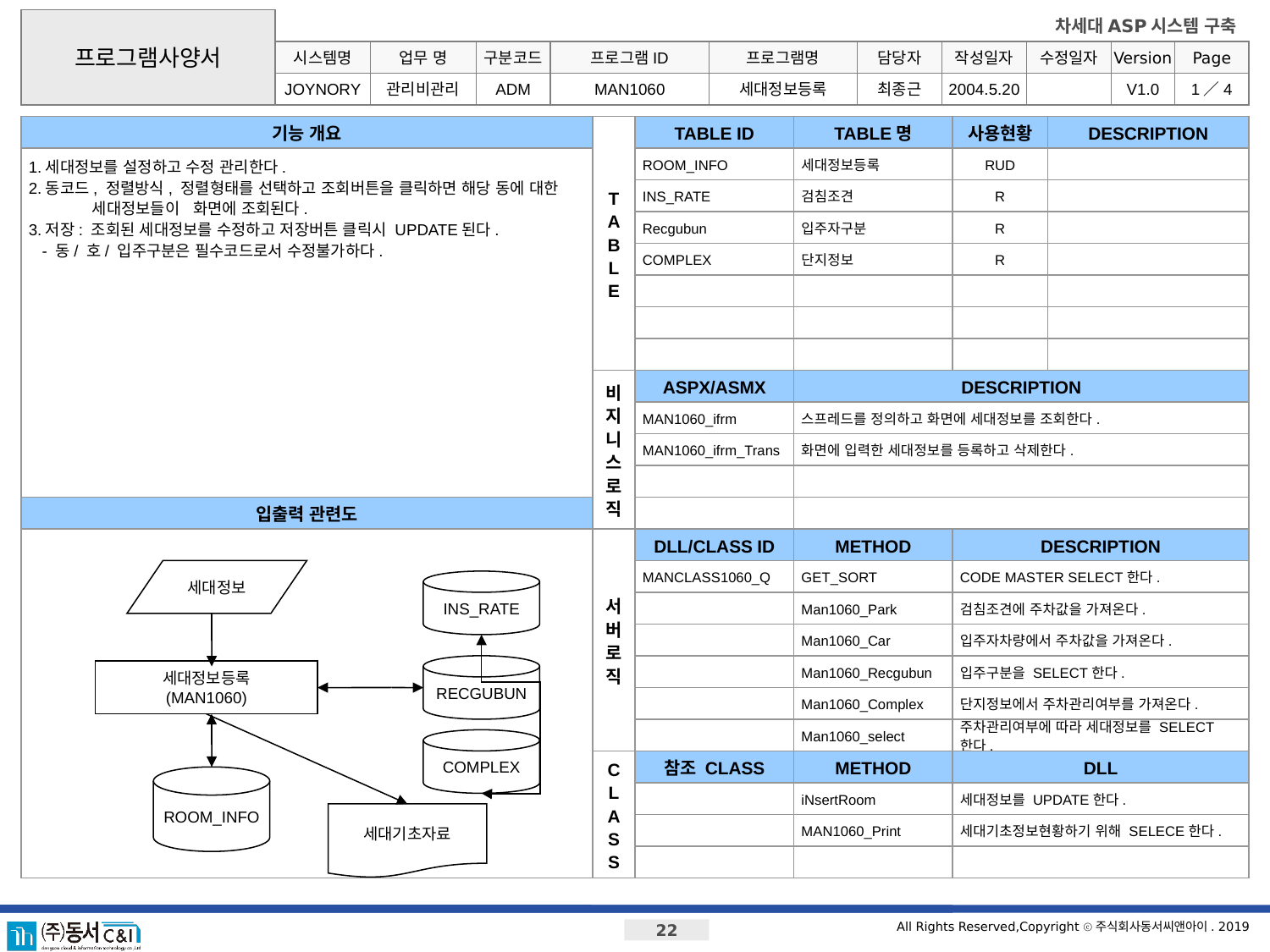

프로그램사양서
시스템명
업무 명
구분코드
프로그램ID
프로그램명
JOYNORY
관리비관리
ADM
MAN1060
세대정보등록
최종근
2004.5.20

V1.0
1／4
기능 개요
T
A
B
L
E
TABLE ID
TABLE명
사용현황
DESCRIPTION
1.세대정보를 설정하고 수정 관리한다.
2.동코드, 정렬방식, 정렬형태를 선택하고 조회버튼을 클릭하면 해당 동에 대한 세대정보들이   화면에 조회된다.
3.저장: 조회된 세대정보를 수정하고 저장버튼 클릭시 UPDATE된다.
   - 동/ 호/ 입주구분은 필수코드로서 수정불가하다.

ROOM_INFO
세대정보등록
RUD

INS_RATE
검침조견
R

Recgubun
입주자구분
R

COMPLEX
단지정보
R

비지니스로직
ASPX/ASMX
DESCRIPTION
MAN1060_ifrm
스프레드를 정의하고 화면에 세대정보를 조회한다.
MAN1060_ifrm_Trans
화면에 입력한 세대정보를 등록하고 삭제한다.

입출력 관련도

서버로직
DLL/CLASS ID
METHOD
DESCRIPTION
세대정보
MANCLASS1060_Q
GET_SORT
CODE MASTER SELECT한다.
INS_RATE

Man1060_Park
검침조견에 주차값을 가져온다.

Man1060_Car
입주자차량에서 주차값을 가져온다.
RECGUBUN

Man1060_Recgubun
입주구분을 SELECT한다.
세대정보등록
(MAN1060)

Man1060_Complex
단지정보에서 주차관리여부를 가져온다.

Man1060_select
주차관리여부에 따라 세대정보를 SELECT한다.
COMPLEX
C
L
A
S
S
참조 CLASS
METHOD
DLL
ROOM_INFO

iNsertRoom

세대정보를 UPDATE한다.
세대기초자료

MAN1060_Print

세대기초정보현황하기 위해 SELECE한다.